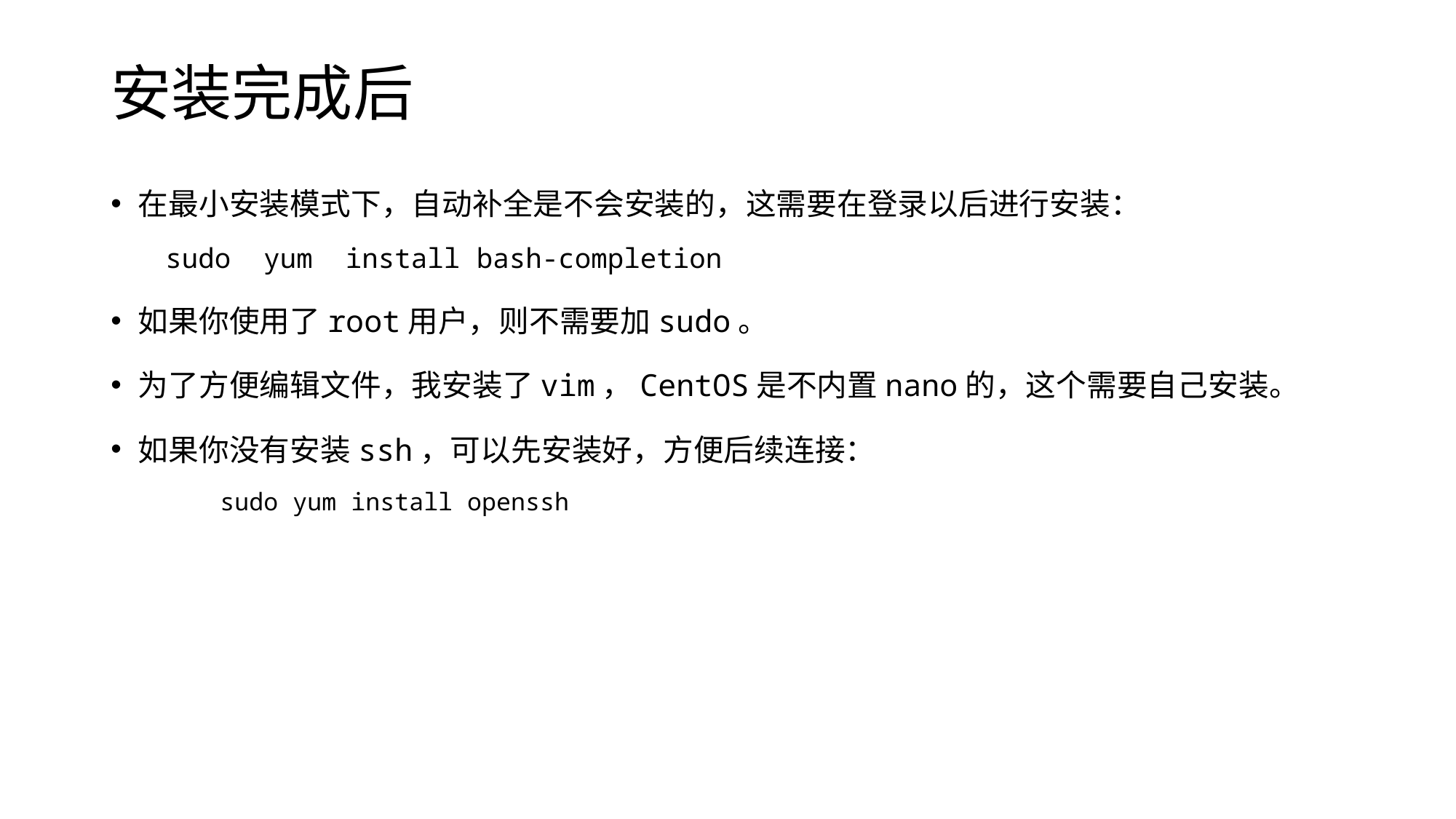

# 安装完成后
在最小安装模式下，自动补全是不会安装的，这需要在登录以后进行安装：
sudo  yum  install bash-completion
如果你使用了root用户，则不需要加sudo。
为了方便编辑文件，我安装了vim，CentOS是不内置nano的，这个需要自己安装。
如果你没有安装ssh，可以先安装好，方便后续连接：
sudo yum install openssh